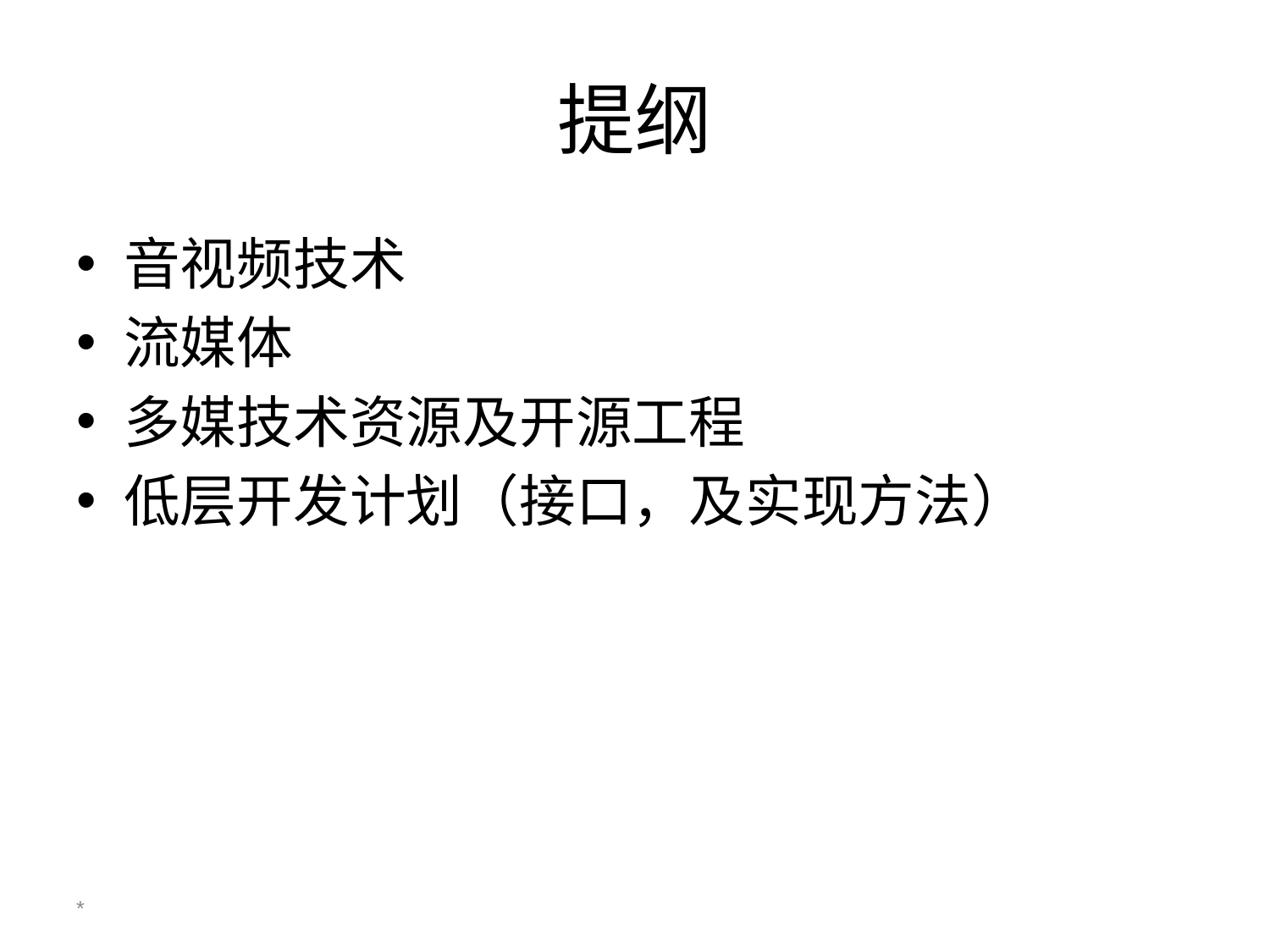

提纲
音视频技术
流媒体
多媒技术资源及开源工程
低层开发计划（接口，及实现方法）

*